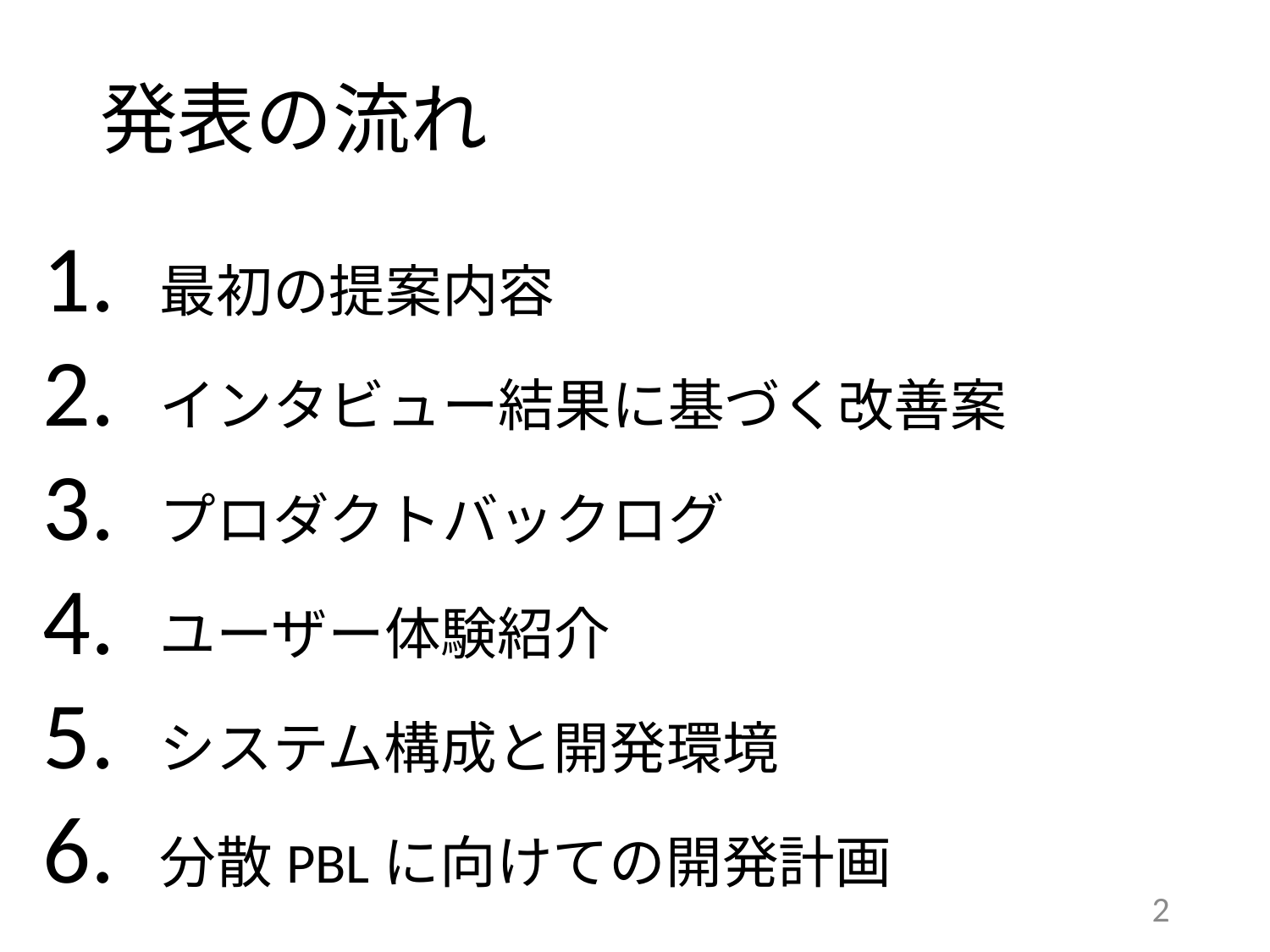

# 発表の流れ
1. 最初の提案内容
2. インタビュー結果に基づく改善案
3. プロダクトバックログ
4. ユーザー体験紹介
5. システム構成と開発環境
6. 分散PBLに向けての開発計画
2